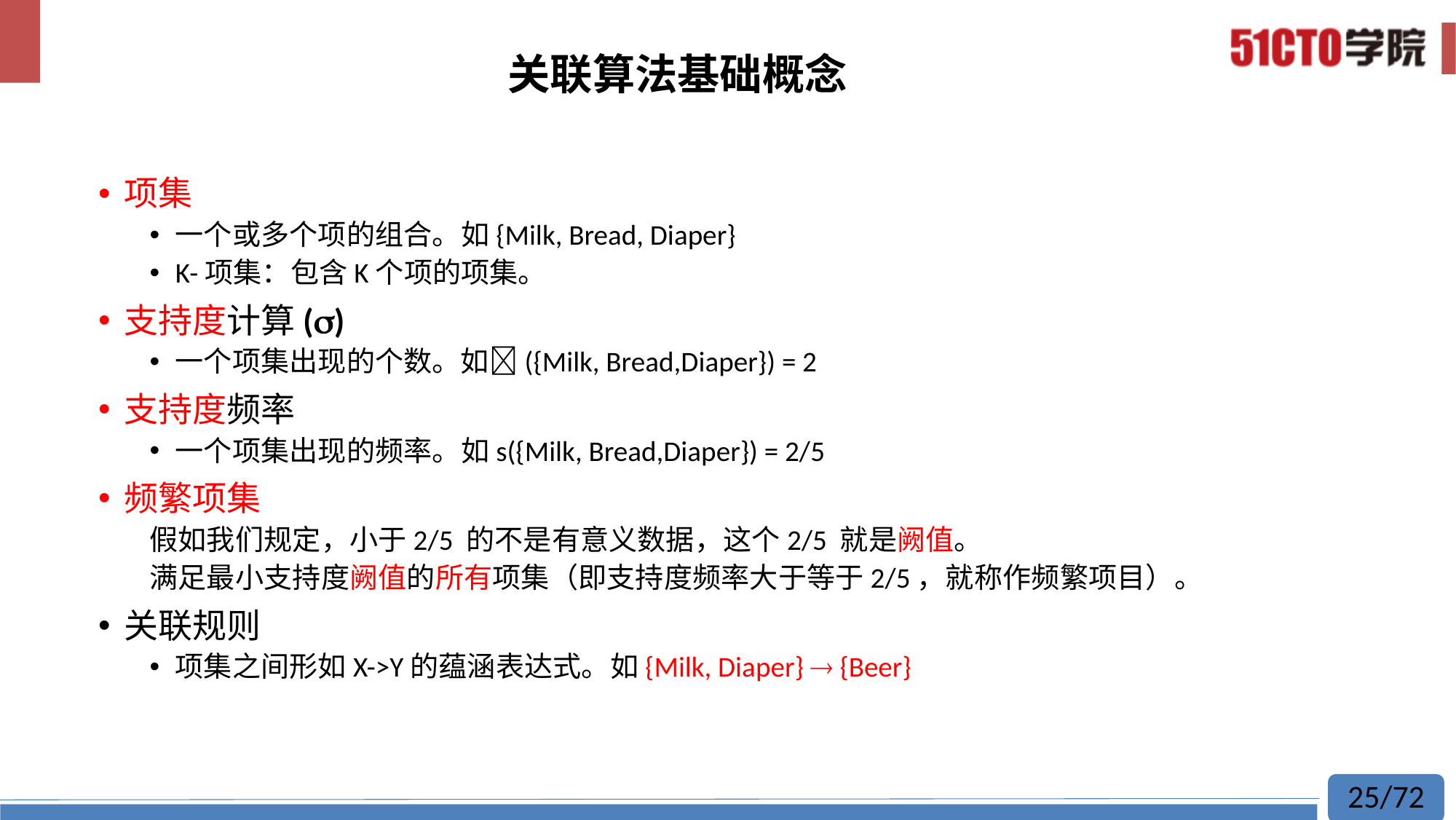

# 关联算法基础概念
项集
一个或多个项的组合。如{Milk, Bread, Diaper}
K-项集：包含K个项的项集。
支持度计算(σ)
一个项集出现的个数。如σ({Milk, Bread,Diaper}) = 2
支持度频率
一个项集出现的频率。如s({Milk, Bread,Diaper}) = 2/5
频繁项集
假如我们规定，小于2/5 的不是有意义数据，这个2/5 就是阙值。
满足最小支持度阙值的所有项集（即支持度频率大于等于2/5，就称作频繁项目）。
关联规则
项集之间形如X->Y的蕴涵表达式。如{Milk, Diaper} → {Beer}